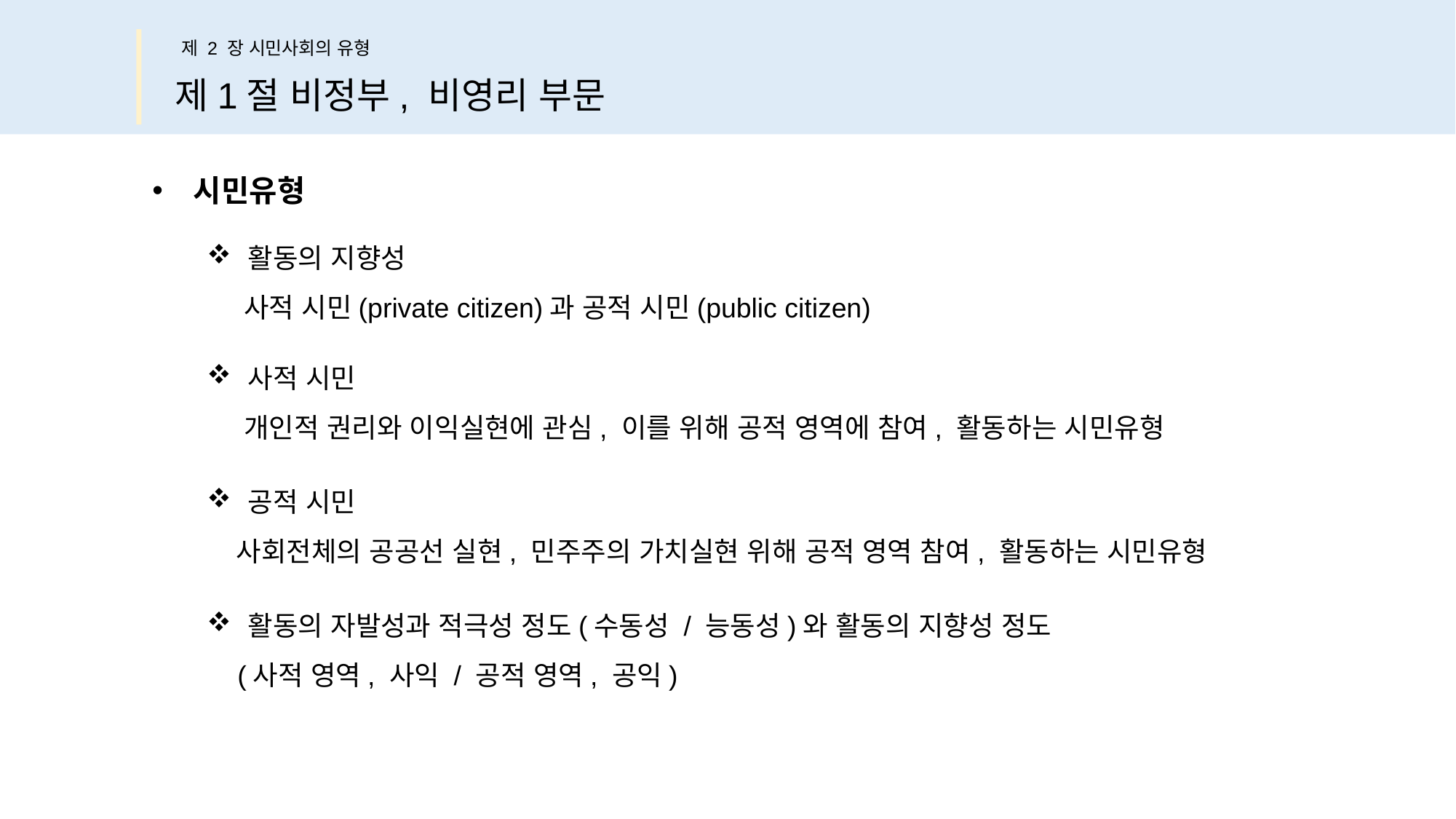

제 2 장 시민사회의 유형
제1절 비정부, 비영리 부문
시민유형

활동의 지향성
    사적 시민(private citizen)과 공적 시민(public citizen)

사적 시민
    개인적 권리와 이익실현에 관심, 이를 위해 공적 영역에 참여, 활동하는 시민유형

공적 시민
   사회전체의 공공선 실현, 민주주의 가치실현 위해 공적 영역 참여, 활동하는 시민유형

활동의 자발성과 적극성 정도(수동성 / 능동성)와 활동의 지향성 정도
    (사적 영역, 사익 / 공적 영역, 공익)